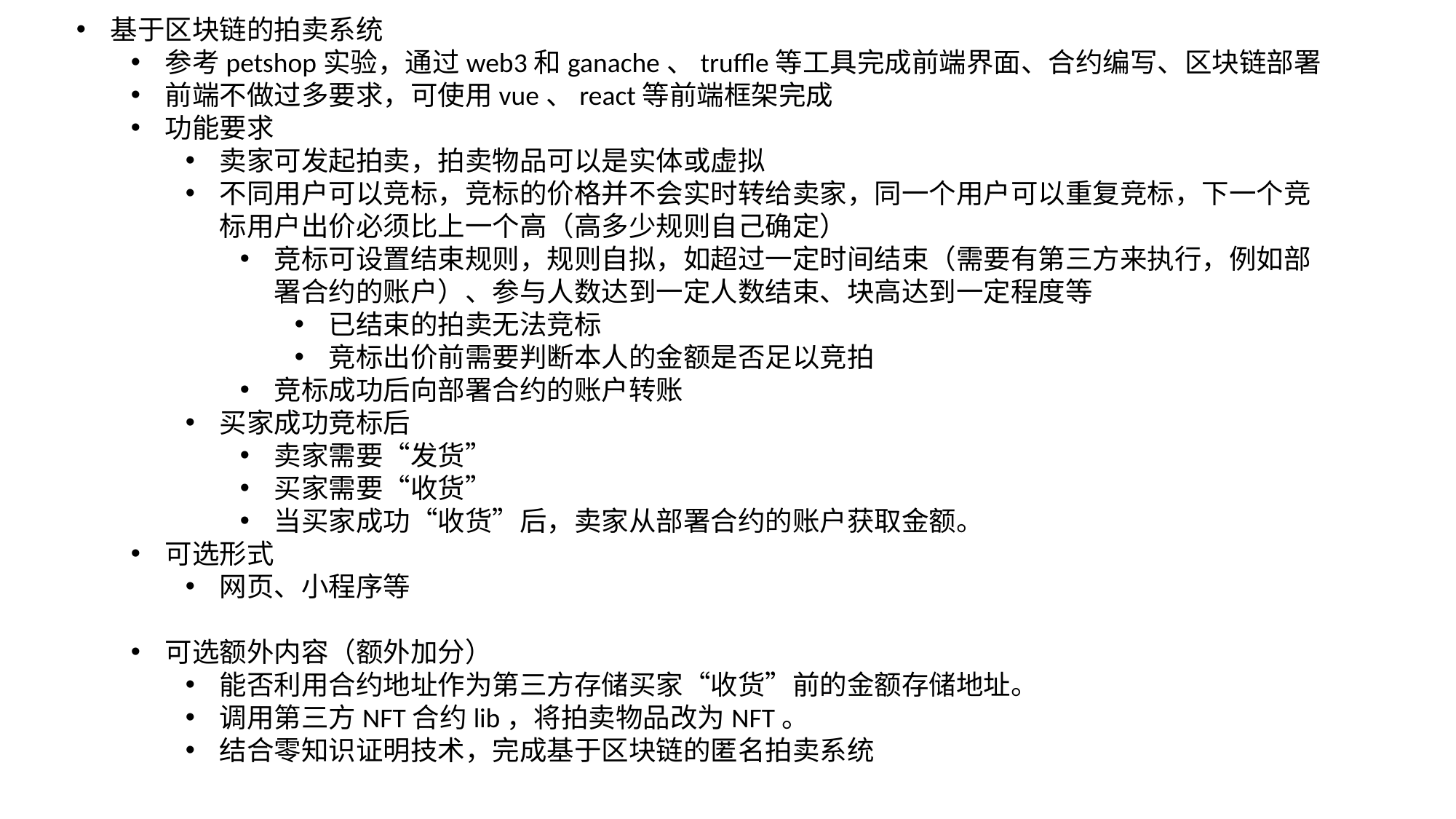

基于区块链的拍卖系统
参考petshop实验，通过web3和ganache、truffle等工具完成前端界面、合约编写、区块链部署
前端不做过多要求，可使用vue、react等前端框架完成
功能要求
卖家可发起拍卖，拍卖物品可以是实体或虚拟
不同用户可以竞标，竞标的价格并不会实时转给卖家，同一个用户可以重复竞标，下一个竞标用户出价必须比上一个高（高多少规则自己确定）
竞标可设置结束规则，规则自拟，如超过一定时间结束（需要有第三方来执行，例如部署合约的账户）、参与人数达到一定人数结束、块高达到一定程度等
已结束的拍卖无法竞标
竞标出价前需要判断本人的金额是否足以竞拍
竞标成功后向部署合约的账户转账
买家成功竞标后
卖家需要“发货”
买家需要“收货”
当买家成功“收货”后，卖家从部署合约的账户获取金额。
可选形式
网页、小程序等

可选额外内容（额外加分）
能否利用合约地址作为第三方存储买家“收货”前的金额存储地址。
调用第三方NFT合约lib，将拍卖物品改为NFT。
结合零知识证明技术，完成基于区块链的匿名拍卖系统